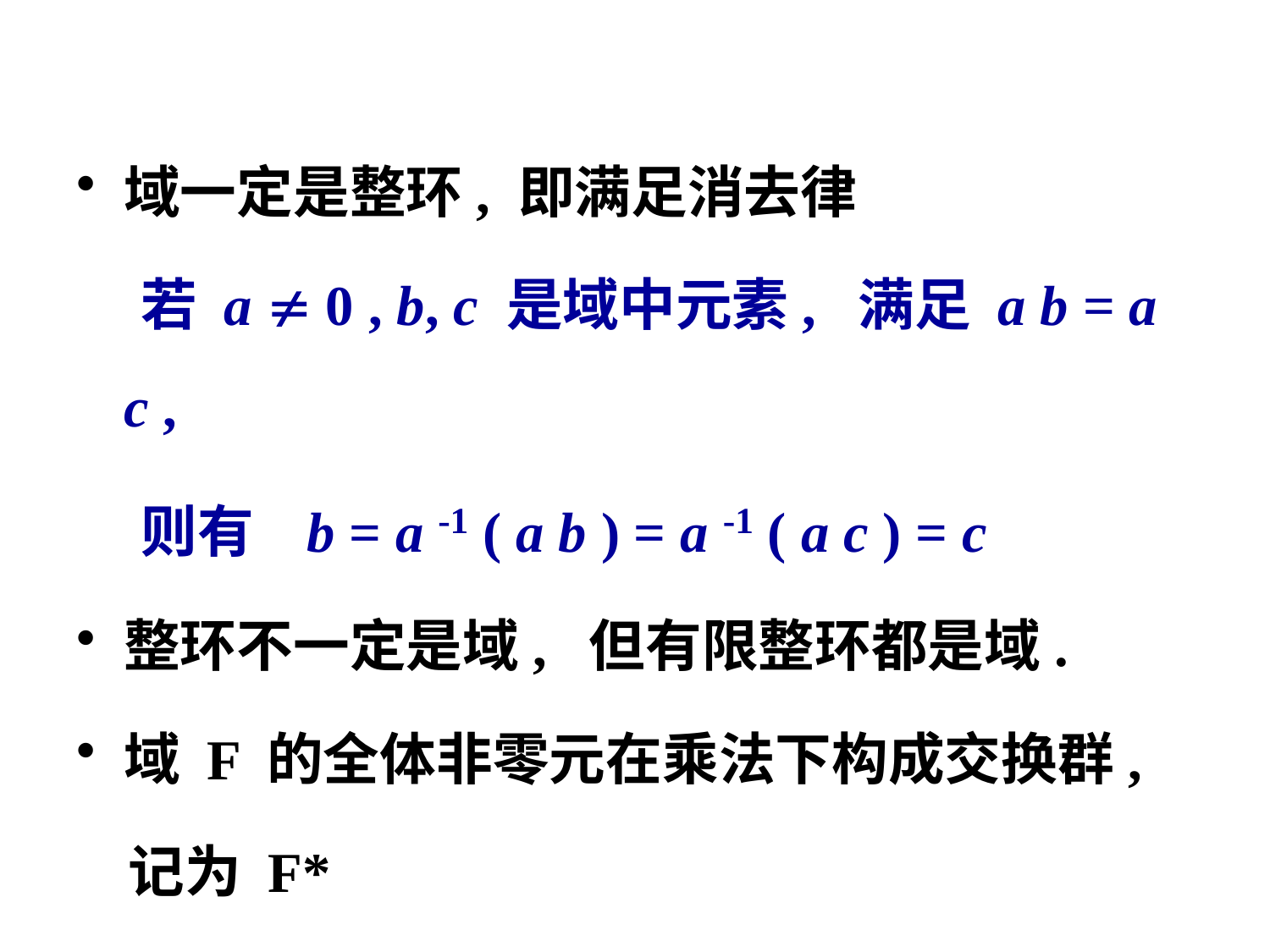

域一定是整环, 即满足消去律
    若 a ≠ 0 , b, c 是域中元素,  满足 a b = a c ,
    则有   b = a -1 ( a b ) = a -1 ( a c ) = c
整环不一定是域,  但有限整环都是域.
域 F 的全体非零元在乘法下构成交换群,
   记为 F*